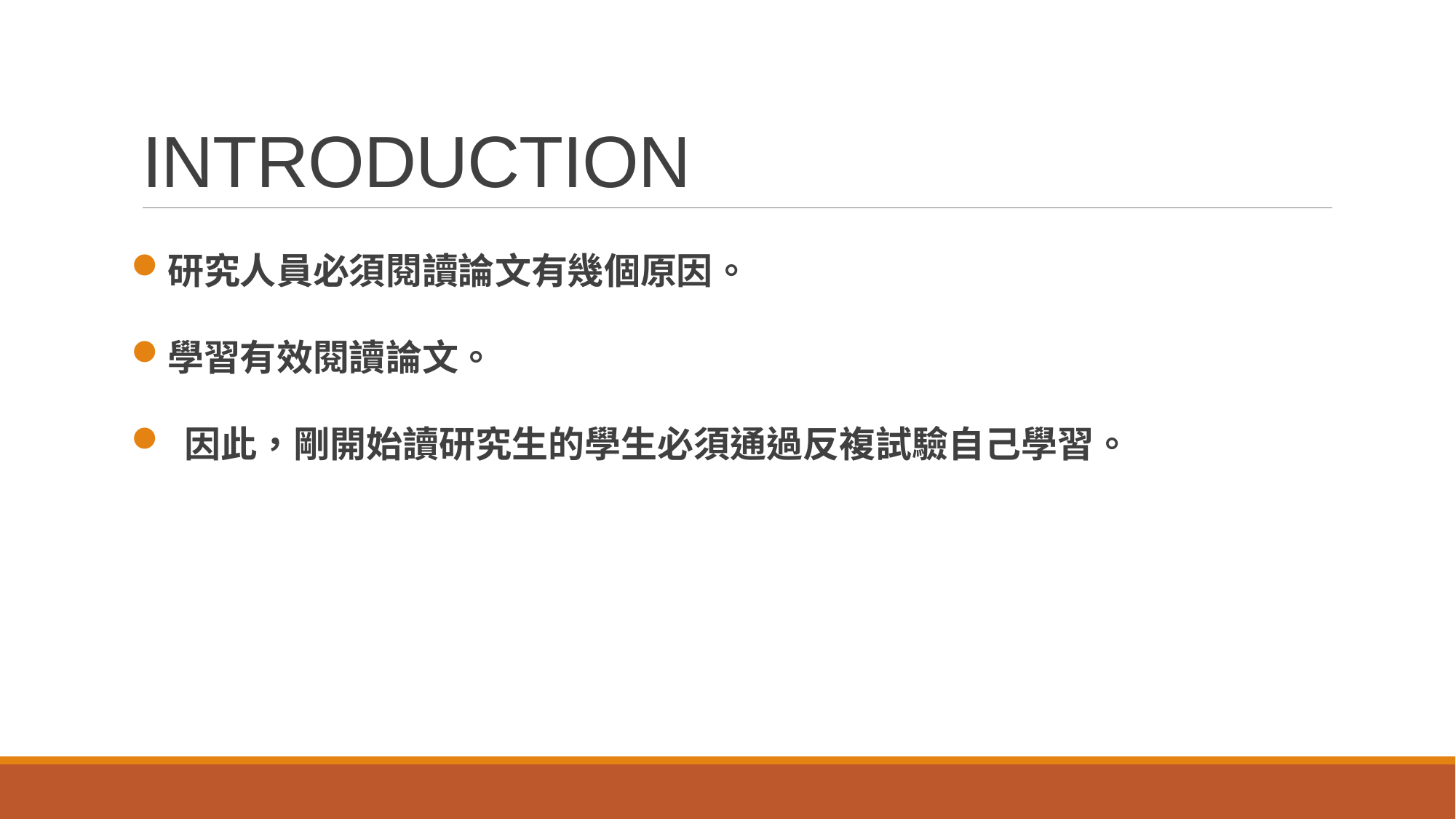

# INTRODUCTION
研究人員必須閱讀論文有幾個原因。
學習有效閱讀論文。
 因此，剛開始讀研究生的學生必須通過反複試驗自己學習。